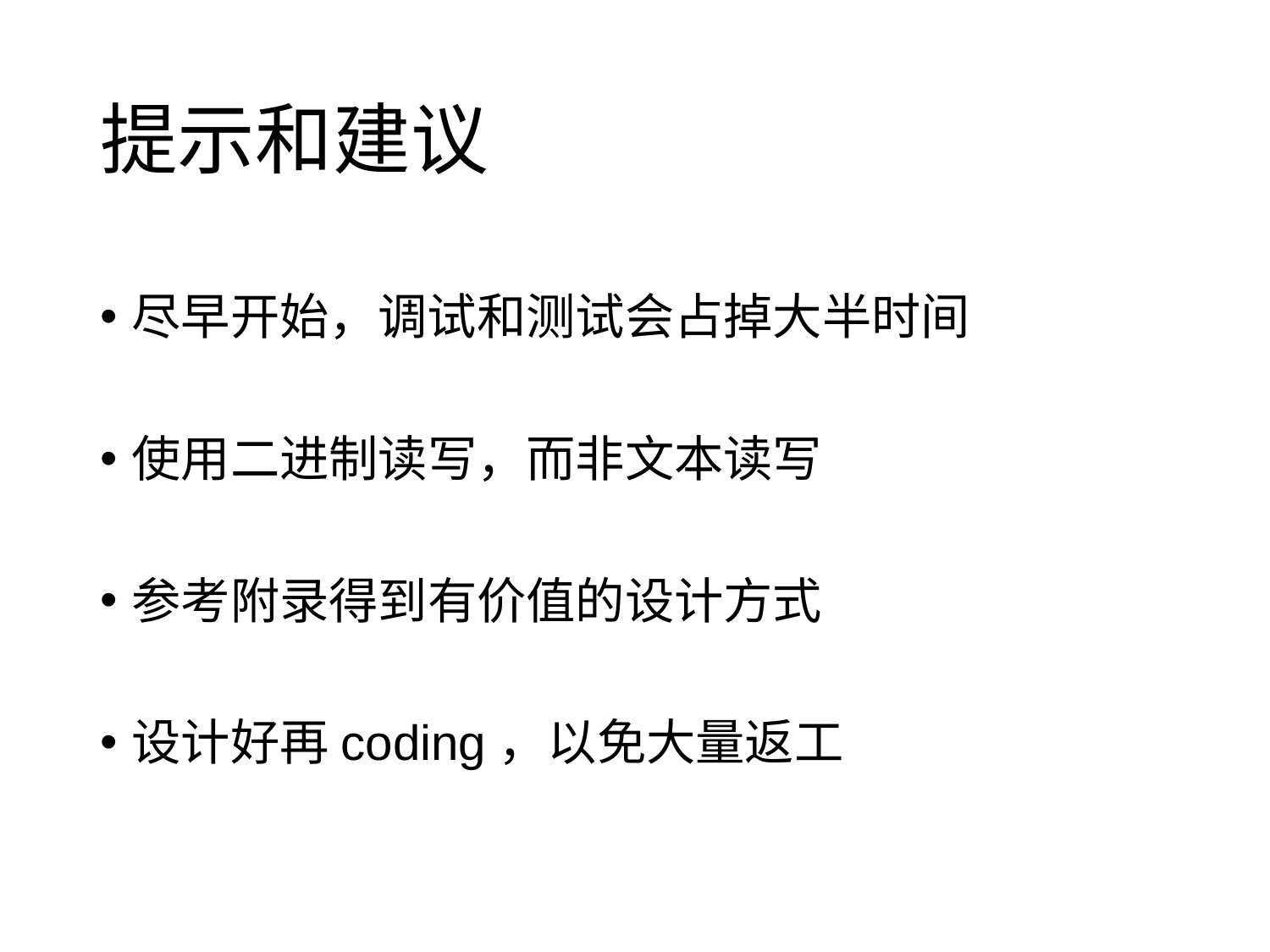

# 提示和建议
尽早开始，调试和测试会占掉大半时间

使用二进制读写，而非文本读写

参考附录得到有价值的设计方式

设计好再coding，以免大量返工